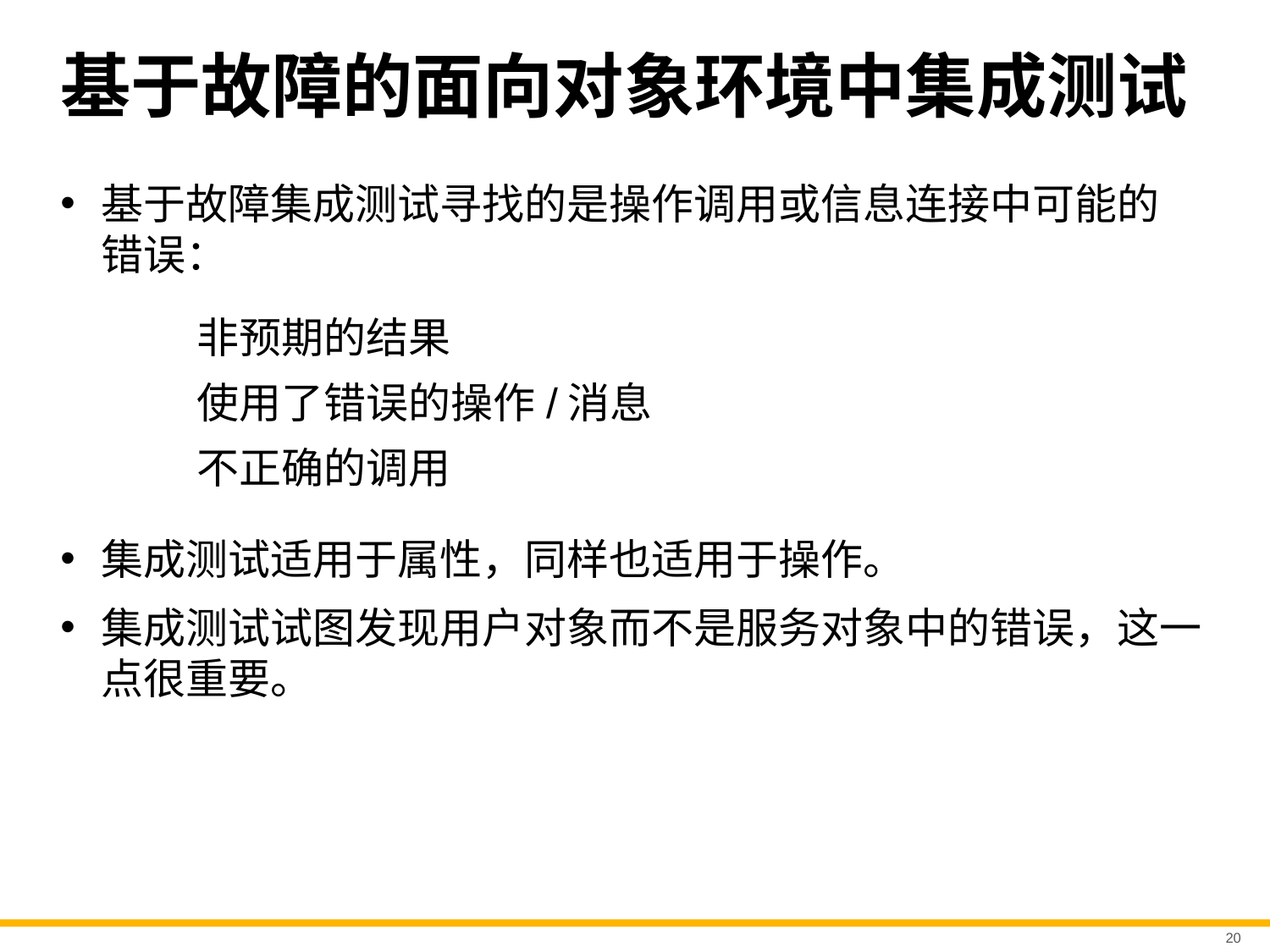

# 基于故障的面向对象环境中集成测试
基于故障集成测试寻找的是操作调用或信息连接中可能的错误：
非预期的结果
使用了错误的操作/消息
不正确的调用
集成测试适用于属性，同样也适用于操作。
集成测试试图发现用户对象而不是服务对象中的错误，这一点很重要。
20